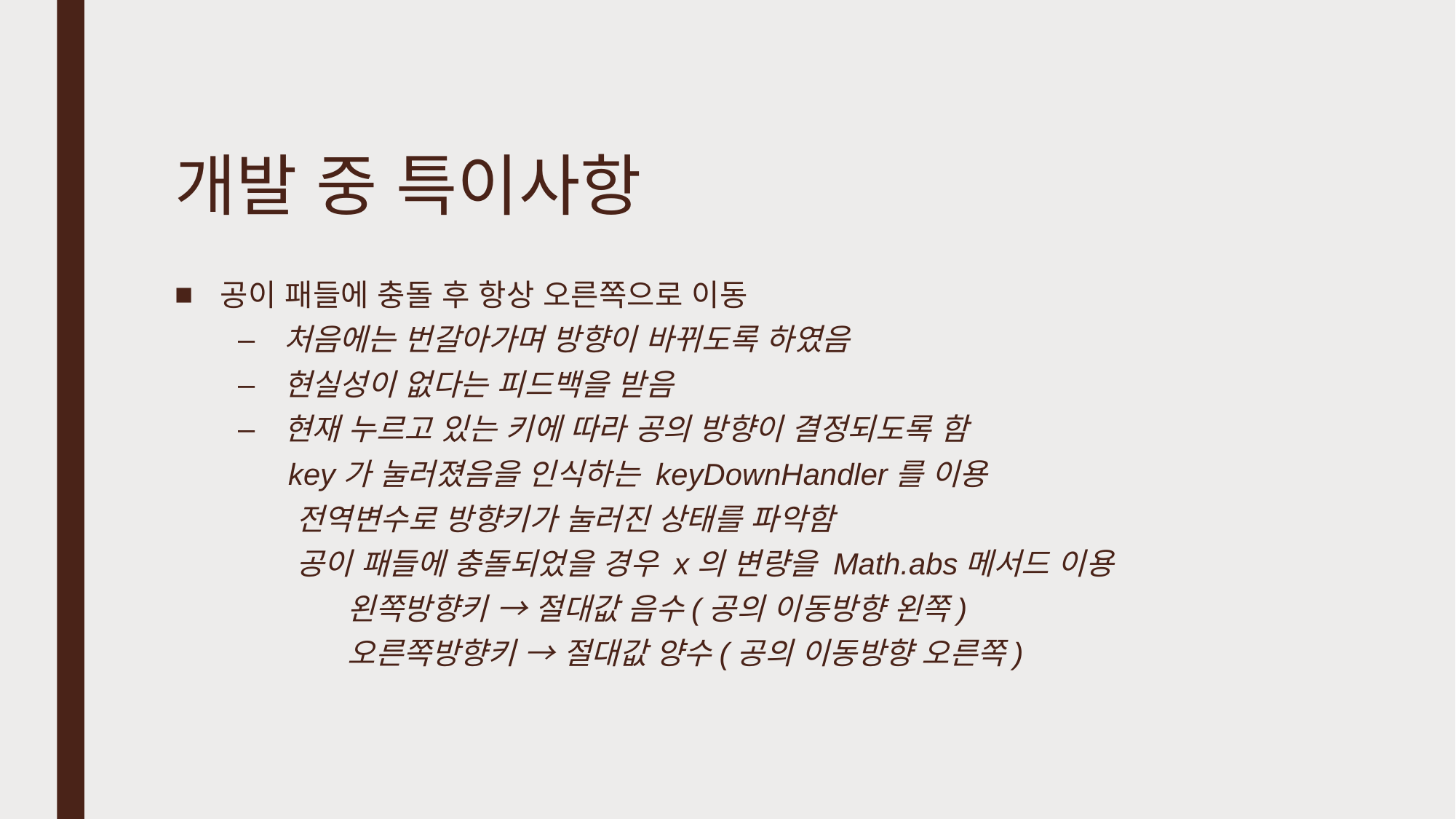

# 개발 중 특이사항
공이 패들에 충돌 후 항상 오른쪽으로 이동
처음에는 번갈아가며 방향이 바뀌도록 하였음
현실성이 없다는 피드백을 받음
현재 누르고 있는 키에 따라 공의 방향이 결정되도록 함
      key가 눌러졌음을 인식하는 keyDownHandler를 이용
      전역변수로 방향키가 눌러진 상태를 파악함
      공이 패들에 충돌되었을 경우 x의 변량을 Math.abs메서드 이용
            왼쪽방향키 → 절대값 음수(공의 이동방향 왼쪽)
            오른쪽방향키 → 절대값 양수(공의 이동방향 오른쪽)